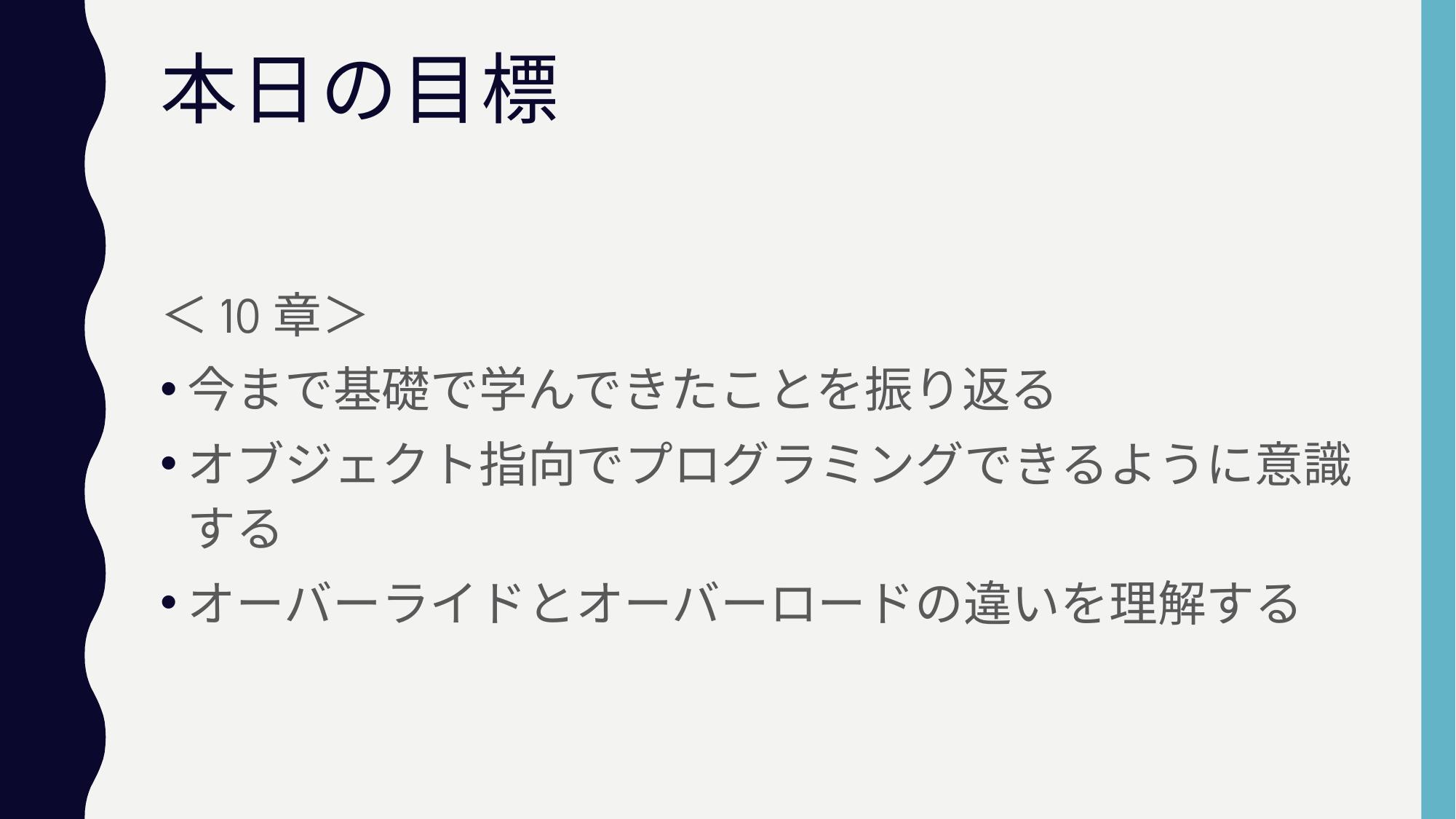

# 本日の目標
＜10章＞
今まで基礎で学んできたことを振り返る
オブジェクト指向でプログラミングできるように意識する
オーバーライドとオーバーロードの違いを理解する